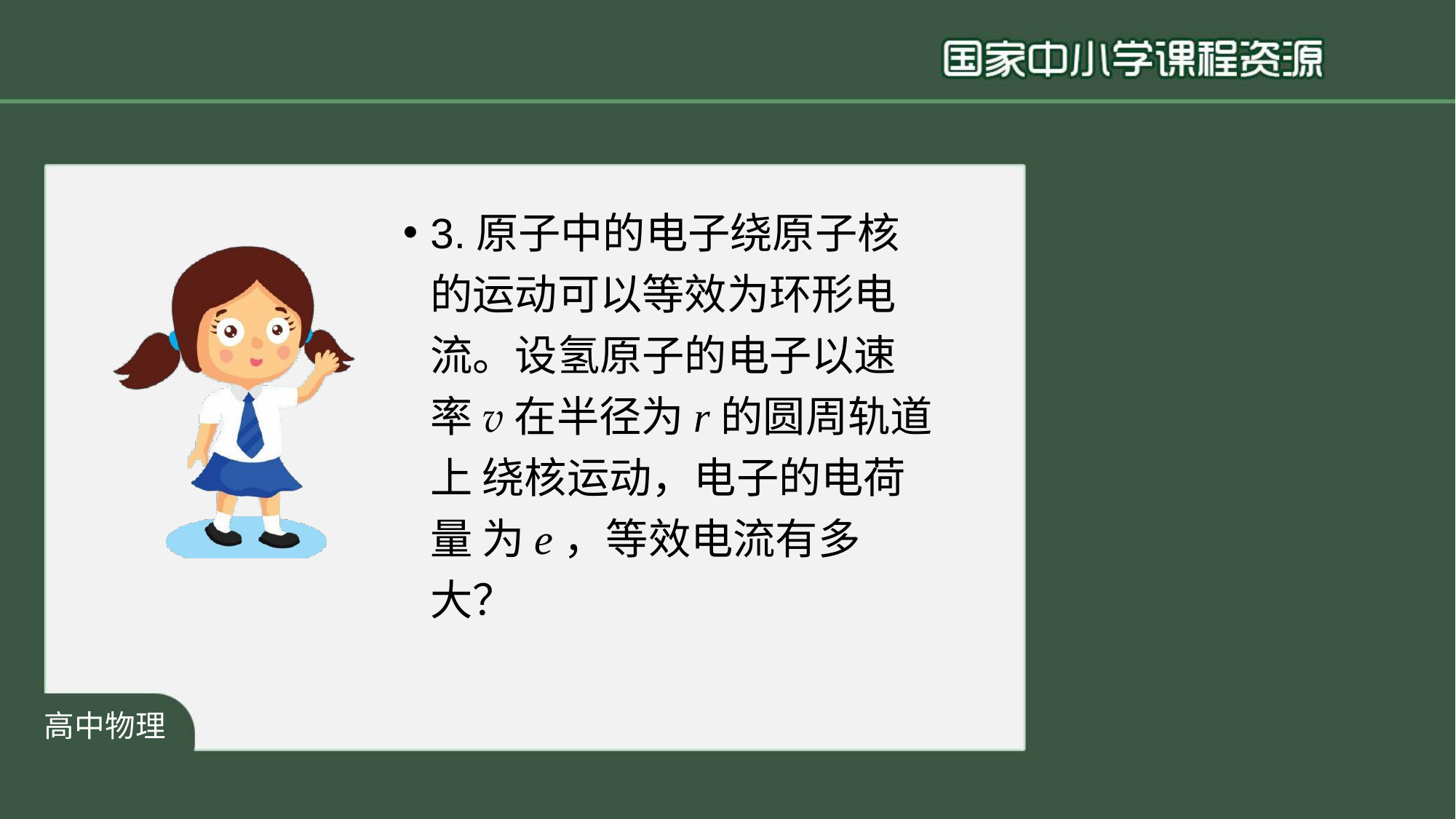

小学语文
3.原子中的电子绕原子核 的运动可以等效为环形电 流。设氢原子的电子以速 率v在半径为r的圆周轨道上 绕核运动，电子的电荷量 为e，等效电流有多大？

高中物理